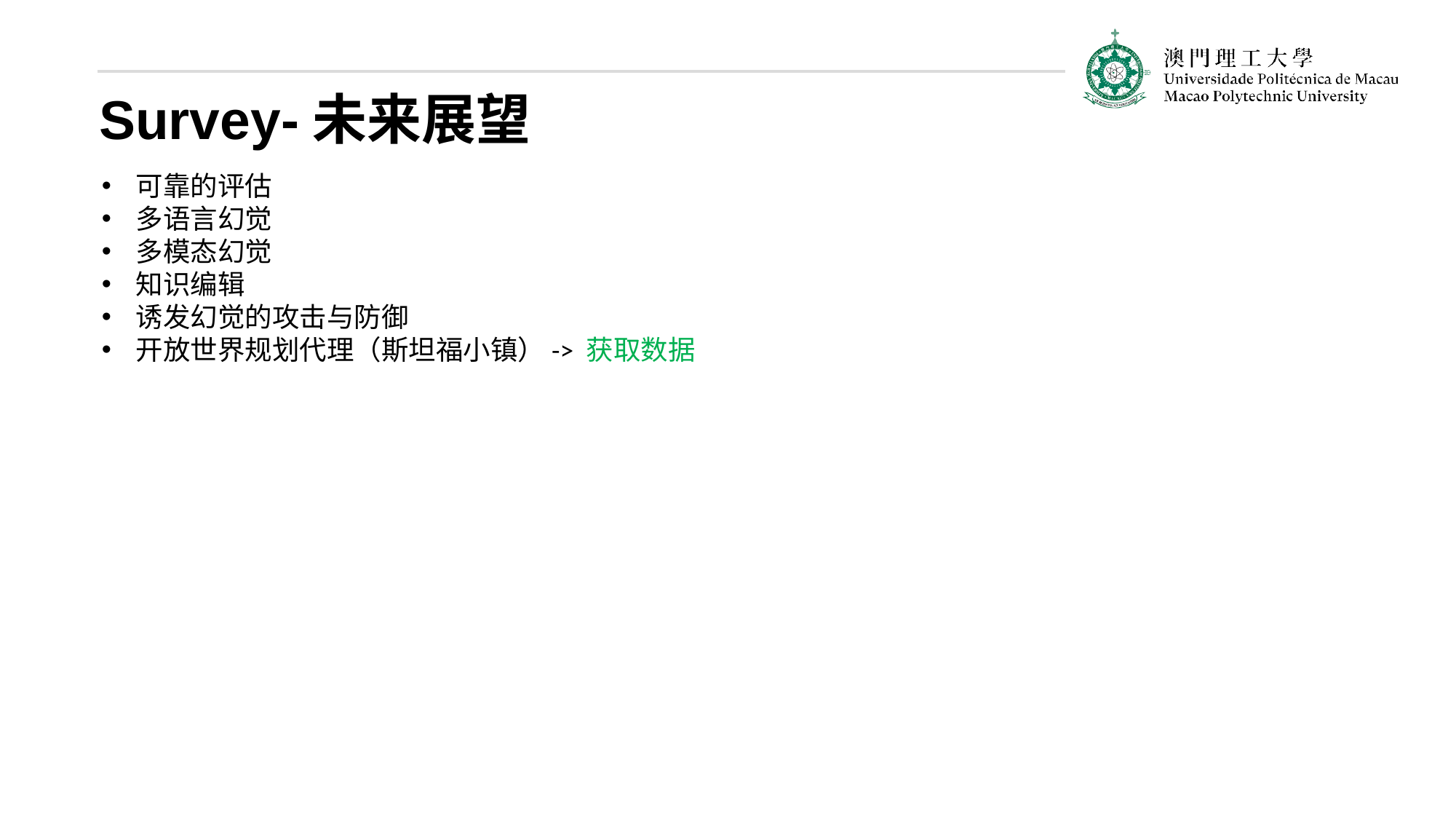

Survey-未来展望
可靠的评估
多语言幻觉
多模态幻觉
知识编辑
诱发幻觉的攻击与防御
开放世界规划代理（斯坦福小镇）-> 获取数据